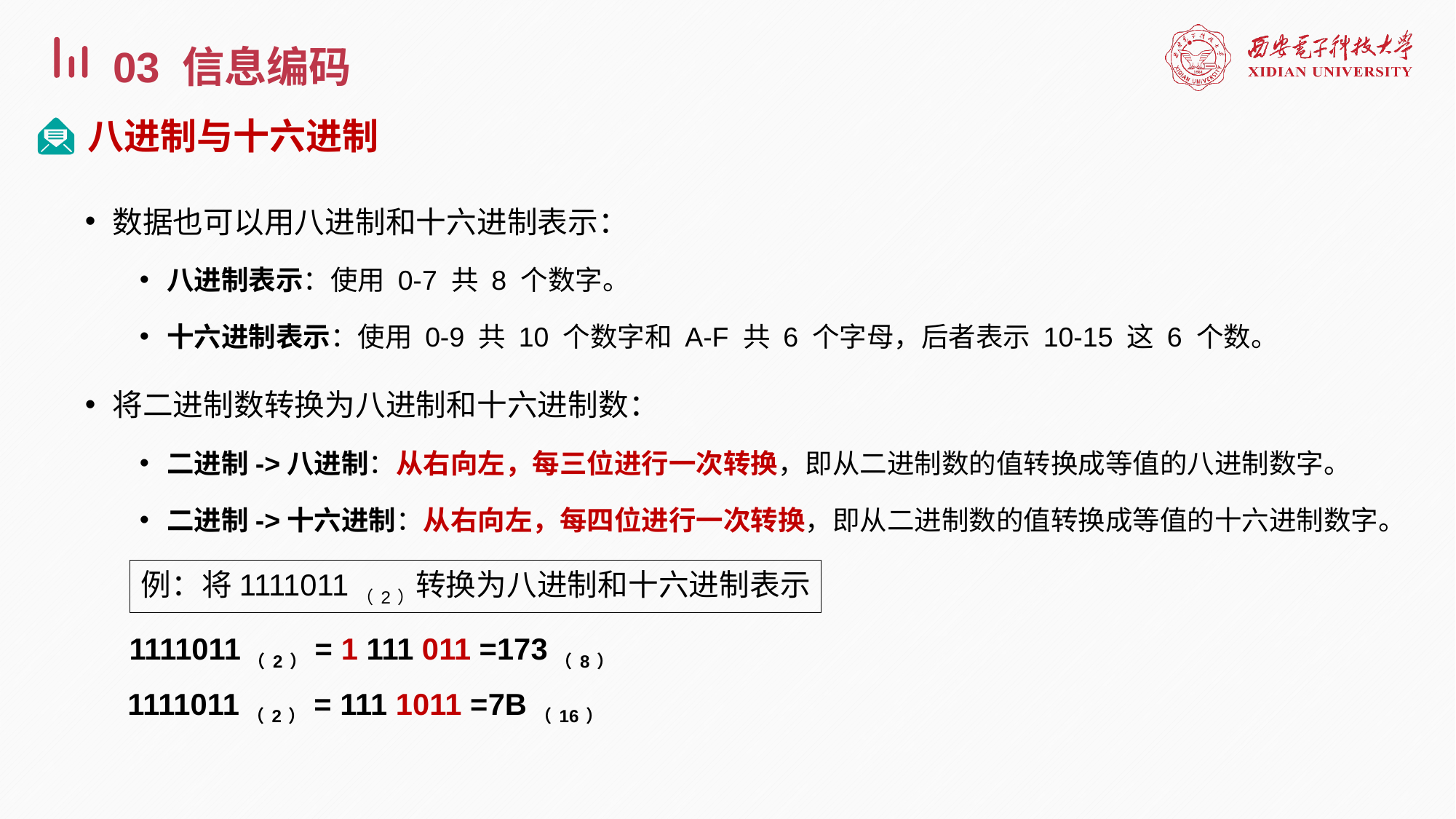

03 信息编码
八进制与十六进制

数据也可以用八进制和十六进制表示：
八进制表示：使用 0-7 共 8 个数字。
十六进制表示：使用 0-9 共 10 个数字和 A-F 共 6 个字母，后者表示 10-15 这 6 个数。
将二进制数转换为八进制和十六进制数：
二进制->八进制：从右向左，每三位进行一次转换，即从二进制数的值转换成等值的八进制数字。
二进制->十六进制：从右向左，每四位进行一次转换，即从二进制数的值转换成等值的十六进制数字。
例：将1111011（2）转换为八进制和十六进制表示
1111011（2）= 1 111 011 =173（8）
1111011（2）= 111 1011 =7B（16）